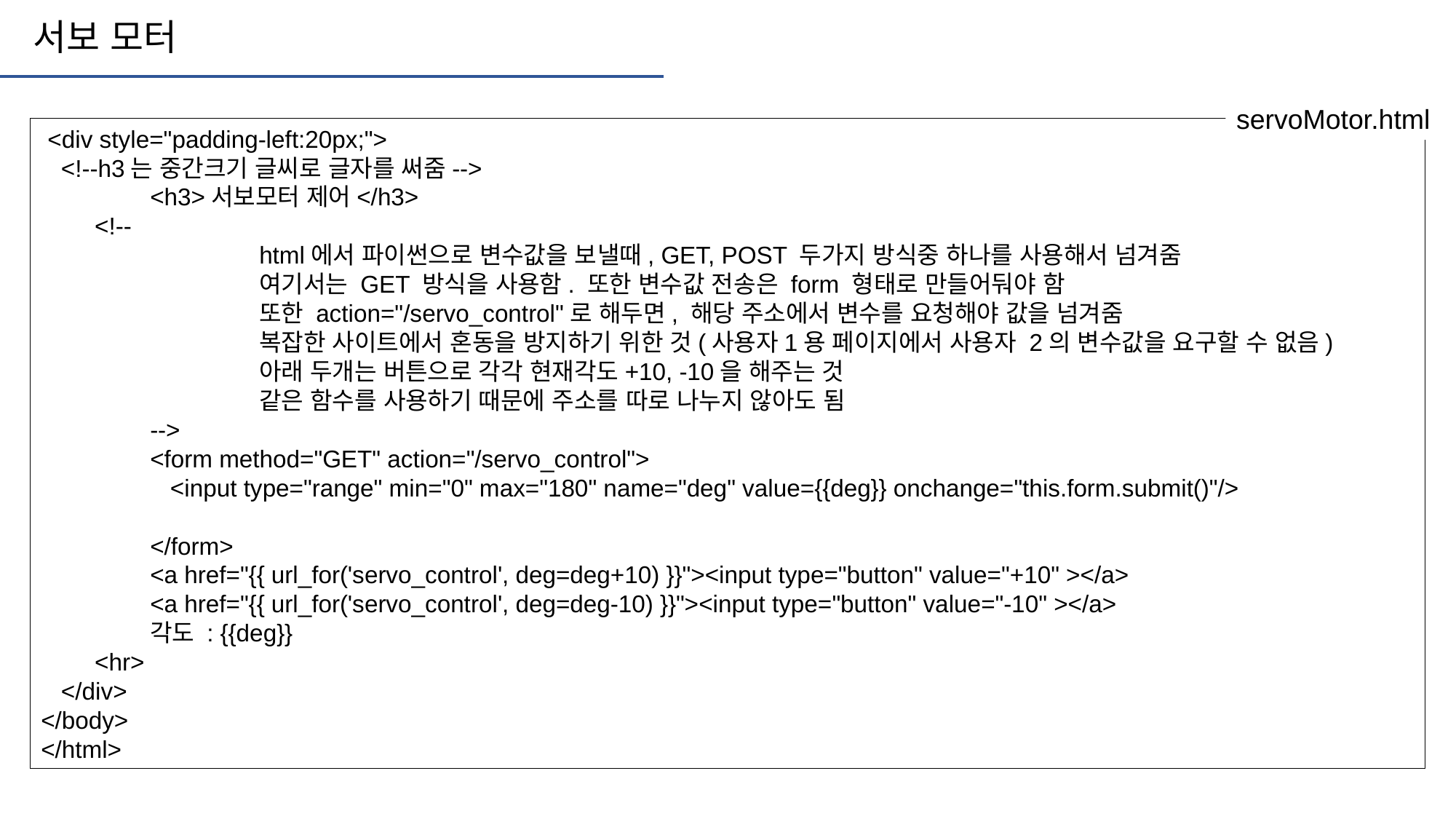

서보 모터
servoMotor.html
 <div style="padding-left:20px;">
   <!--h3는 중간크기 글씨로 글자를 써줌-->
	<h3>서보모터 제어</h3>
        <!--
		html에서 파이썬으로 변수값을 보낼때, GET, POST 두가지 방식중 하나를 사용해서 넘겨줌
		여기서는 GET 방식을 사용함. 또한 변수값 전송은 form 형태로 만들어둬야 함
		또한 action="/servo_control"로 해두면, 해당 주소에서 변수를 요청해야 값을 넘겨줌
		복잡한 사이트에서 혼동을 방지하기 위한 것(사용자1용 페이지에서 사용자 2의 변수값을 요구할 수 없음)
		아래 두개는 버튼으로 각각 현재각도+10, -10을 해주는 것
		같은 함수를 사용하기 때문에 주소를 따로 나누지 않아도 됨
	-->
	<form method="GET" action="/servo_control">
	   <input type="range" min="0" max="180" name="deg" value={{deg}} onchange="this.form.submit()"/>
	</form>
	<a href="{{ url_for('servo_control', deg=deg+10) }}"><input type="button" value="+10" ></a>
	<a href="{{ url_for('servo_control', deg=deg-10) }}"><input type="button" value="-10" ></a>
	각도 : {{deg}}
        <hr>
   </div>
</body>
</html>